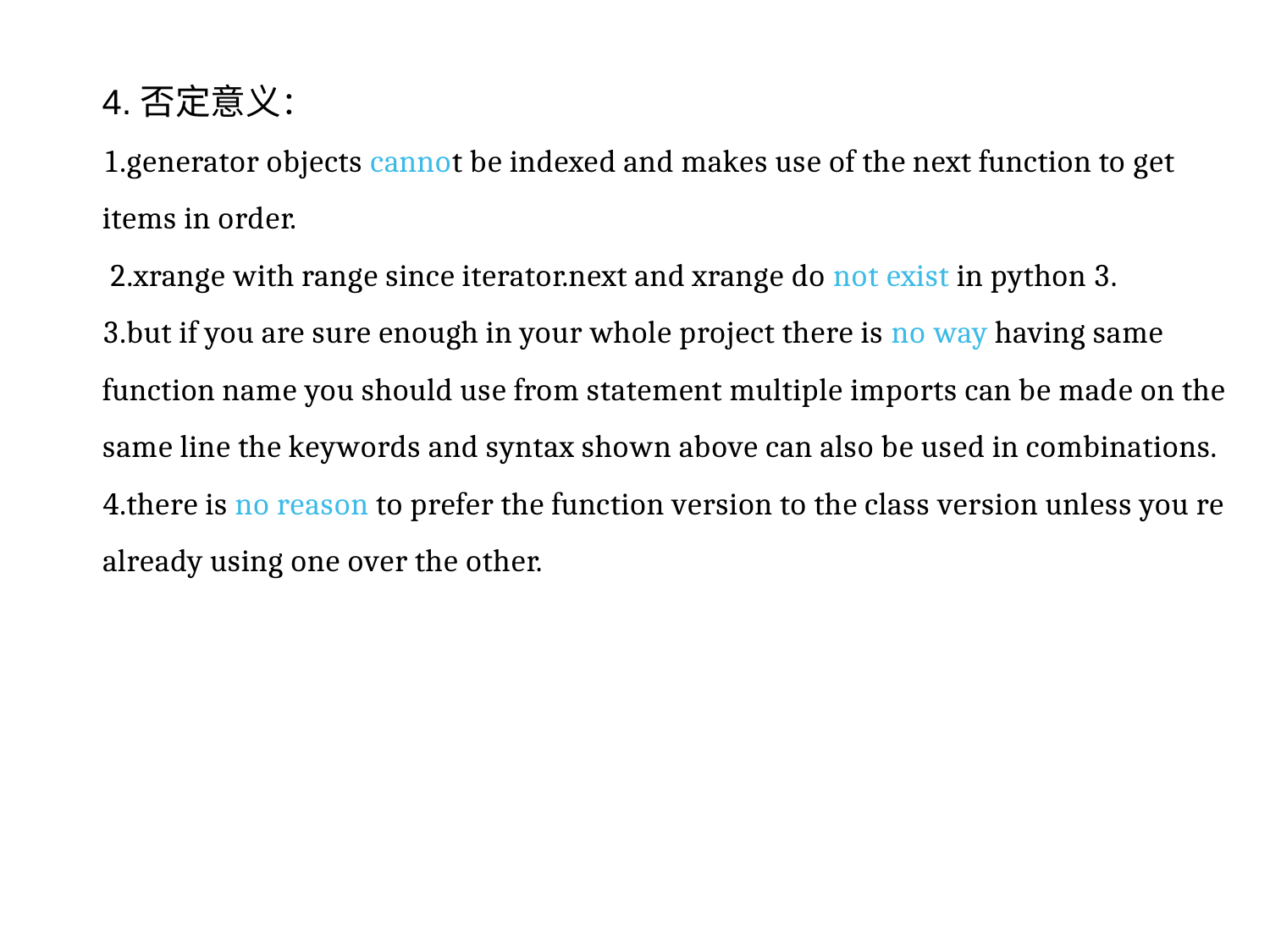

4.否定意义：
1.generator objects cannot be indexed and makes use of the next function to get items in order.
 2.xrange with range since iterator.next and xrange do not exist in python 3.
3.but if you are sure enough in your whole project there is no way having same function name you should use from statement multiple imports can be made on the same line the keywords and syntax shown above can also be used in combinations.
4.there is no reason to prefer the function version to the class version unless you re already using one over the other.